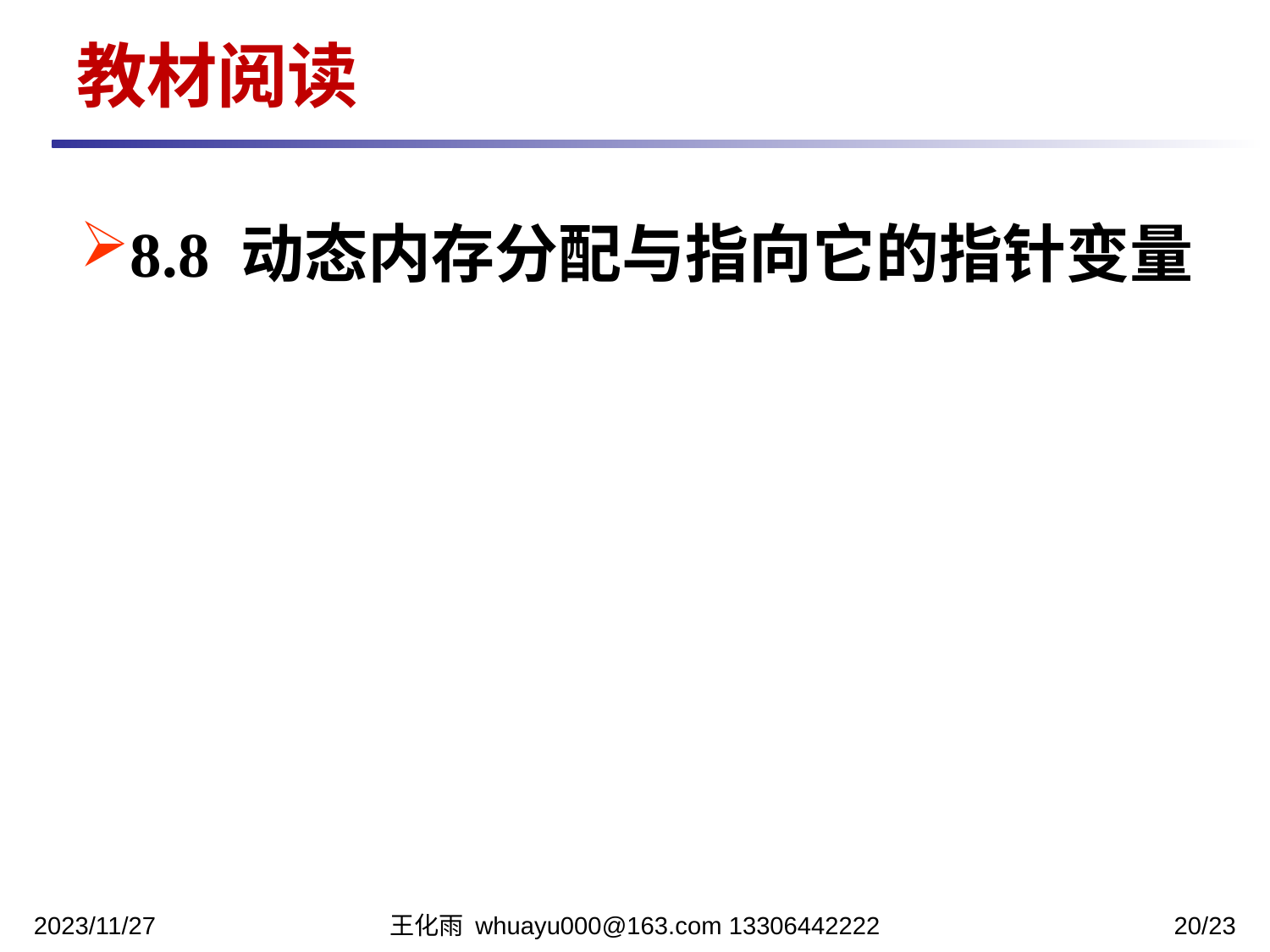

教材阅读
8.8 动态内存分配与指向它的指针变量
2023/11/27
王化雨 whuayu000@163.com 13306442222
20/23